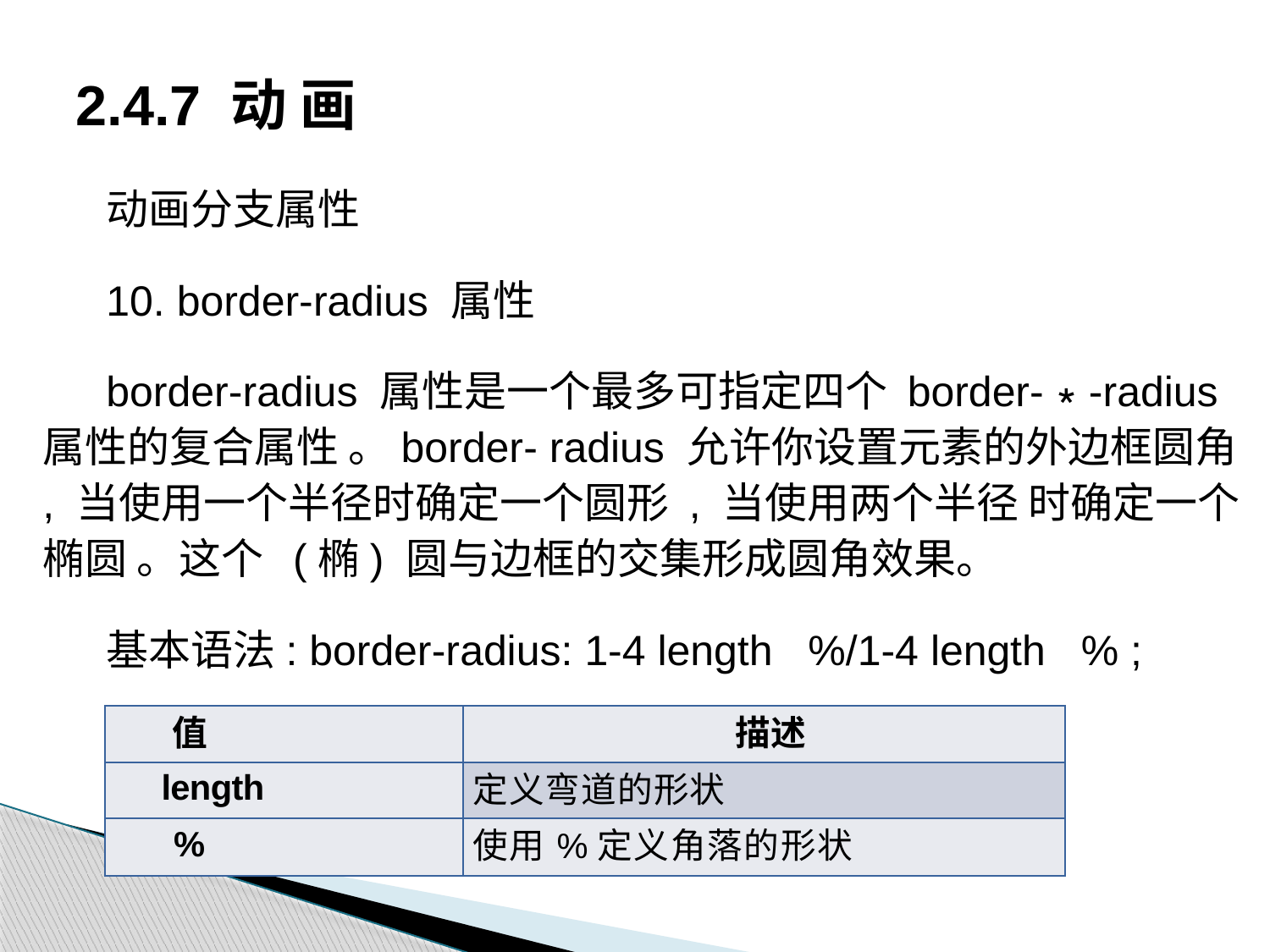

# 2.4.7 动 画
动画分支属性
10. border-radius 属性
border-radius 属性是一个最多可指定四个 border- ∗ -radius 属性的复合属性 。border- radius 允许你设置元素的外边框圆角 , 当使用一个半径时确定一个圆形 , 当使用两个半径 时确定一个椭圆 。这个  (椭) 圆与边框的交集形成圆角效果。
基本语法: border-radius: 1-4 length   %/1-4 length   % ;
| 值 | 描述 |
| --- | --- |
| length | 定义弯道的形状 |
| % | 使用%定义角落的形状 |